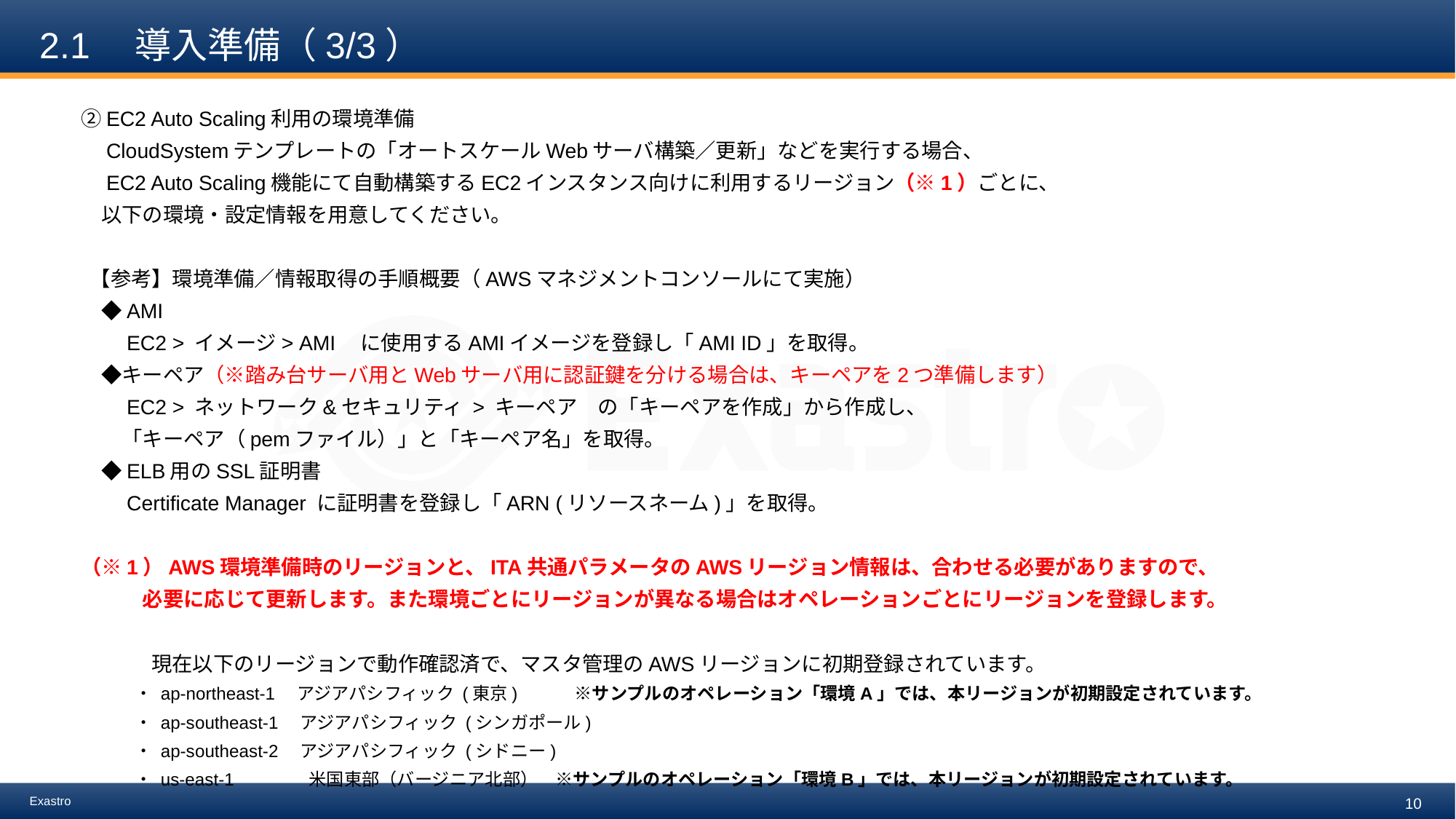

# 2.1　導入準備（3/3）
　②EC2 Auto Scaling利用の環境準備
　　CloudSystemテンプレートの「オートスケールWebサーバ構築／更新」などを実行する場合、
　　EC2 Auto Scaling機能にて自動構築するEC2インスタンス向けに利用するリージョン（※1）ごとに、
　　以下の環境・設定情報を用意してください。

 　【参考】環境準備／情報取得の手順概要（AWSマネジメントコンソールにて実施）
　　◆AMI
　　　EC2 > イメージ> AMI　に使用するAMIイメージを登録し「AMI ID」を取得。
　　◆キーペア（※踏み台サーバ用とWebサーバ用に認証鍵を分ける場合は、キーペアを2つ準備します）
　　　EC2 > ネットワーク&セキュリティ > キーペア　の「キーペアを作成」から作成し、
　　　「キーペア（pemファイル）」と「キーペア名」を取得。
　　◆ELB用のSSL証明書
　　　Certificate Manager に証明書を登録し「ARN (リソースネーム)」を取得。

　（※1）AWS環境準備時のリージョンと、ITA共通パラメータのAWSリージョン情報は、合わせる必要がありますので、
　　　　必要に応じて更新します。また環境ごとにリージョンが異なる場合はオペレーションごとにリージョンを登録します。

　　　　  現在以下のリージョンで動作確認済で、マスタ管理のAWSリージョンに初期登録されています。
　　　　 ・ ap-northeast-1　アジアパシフィック (東京)　　　※サンプルのオペレーション「環境A」では、本リージョンが初期設定されています。
　　　　 ・ ap-southeast-1　アジアパシフィック (シンガポール)
　　　　 ・ ap-southeast-2　アジアパシフィック (シドニー)
　　　　 ・ us-east-1　　　　米国東部（バージニア北部）　※サンプルのオペレーション「環境B」では、本リージョンが初期設定されています。